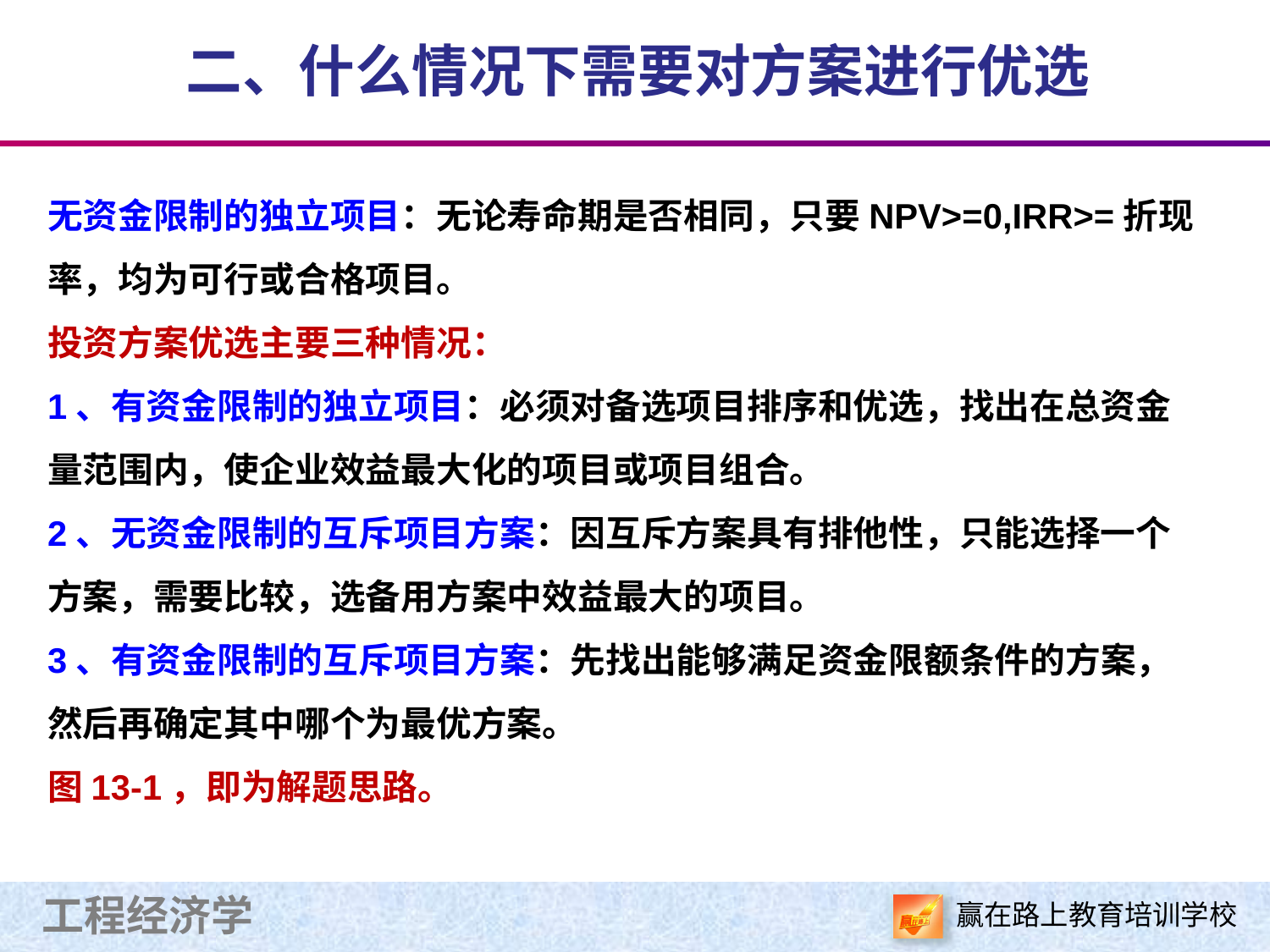

二、什么情况下需要对方案进行优选
无资金限制的独立项目：无论寿命期是否相同，只要NPV>=0,IRR>=折现率，均为可行或合格项目。
投资方案优选主要三种情况：
1、有资金限制的独立项目：必须对备选项目排序和优选，找出在总资金量范围内，使企业效益最大化的项目或项目组合。
2、无资金限制的互斥项目方案：因互斥方案具有排他性，只能选择一个方案，需要比较，选备用方案中效益最大的项目。
3、有资金限制的互斥项目方案：先找出能够满足资金限额条件的方案，然后再确定其中哪个为最优方案。
图13-1，即为解题思路。